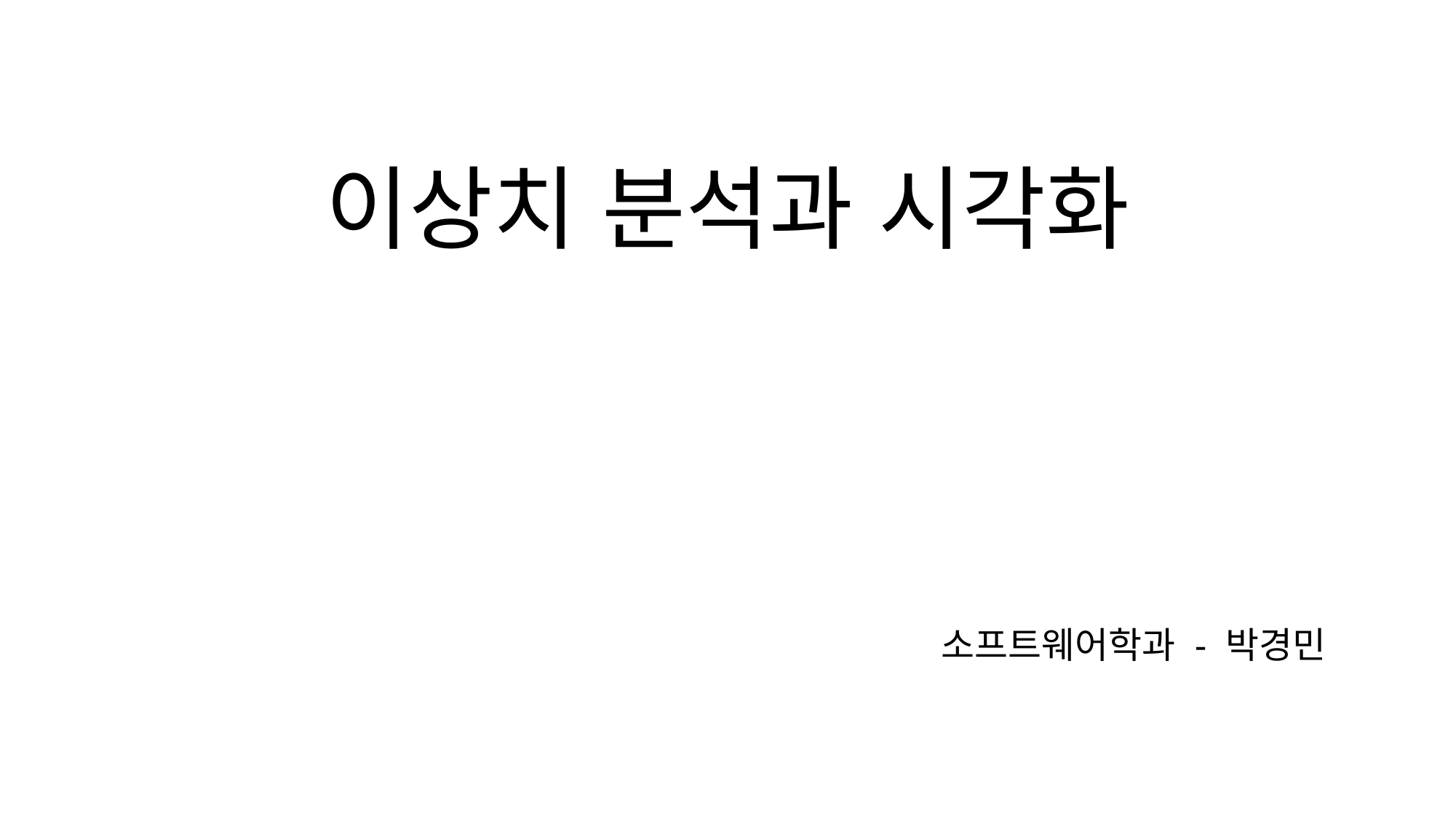

# 이상치 분석과 시각화
소프트웨어학과 - 박경민